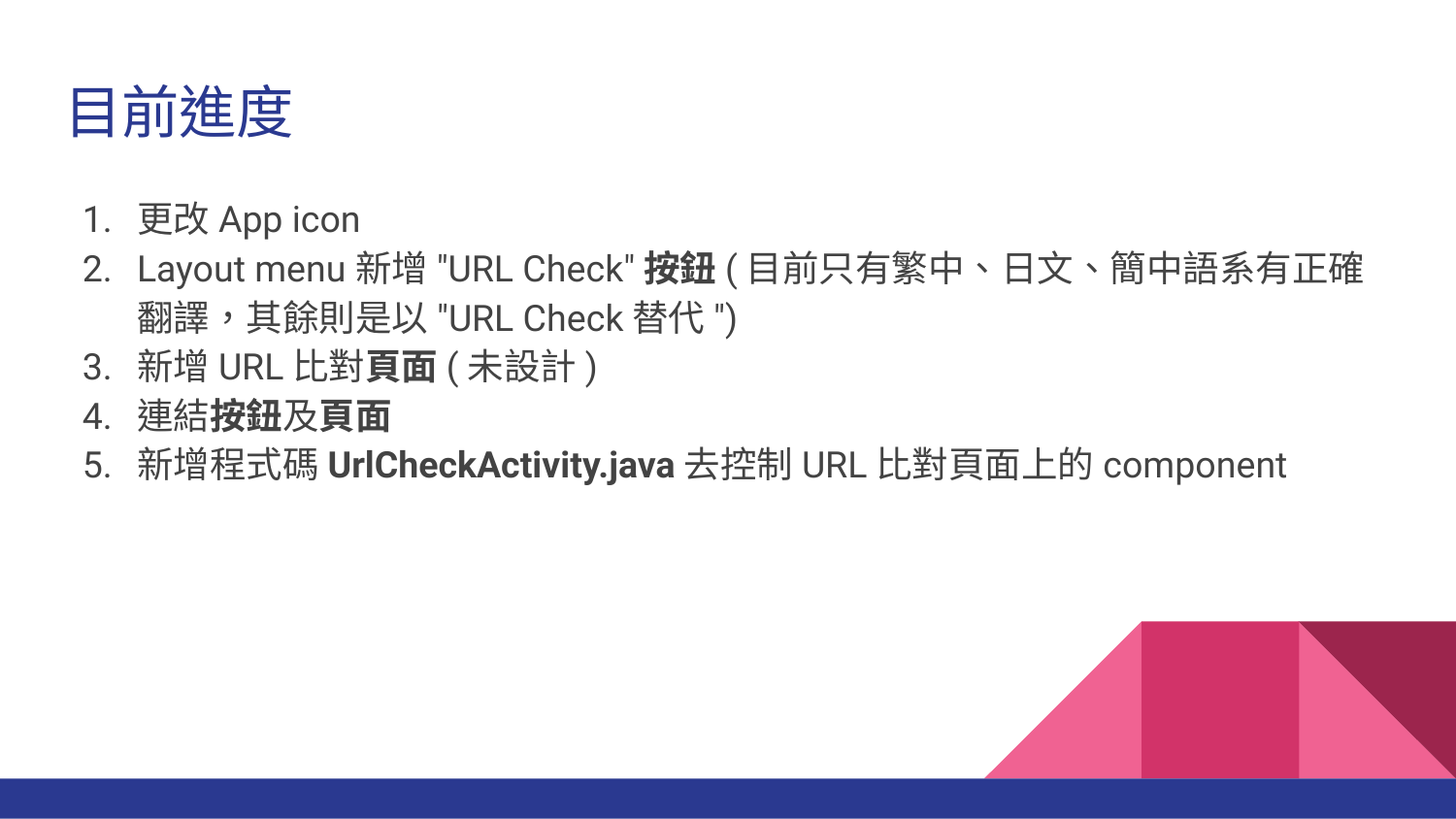

# 目前進度
更改App icon
Layout menu新增"URL Check"按鈕(目前只有繁中、日文、簡中語系有正確翻譯，其餘則是以"URL Check替代")
新增URL比對頁面(未設計)
連結按鈕及頁面
新增程式碼UrlCheckActivity.java去控制URL比對頁面上的component